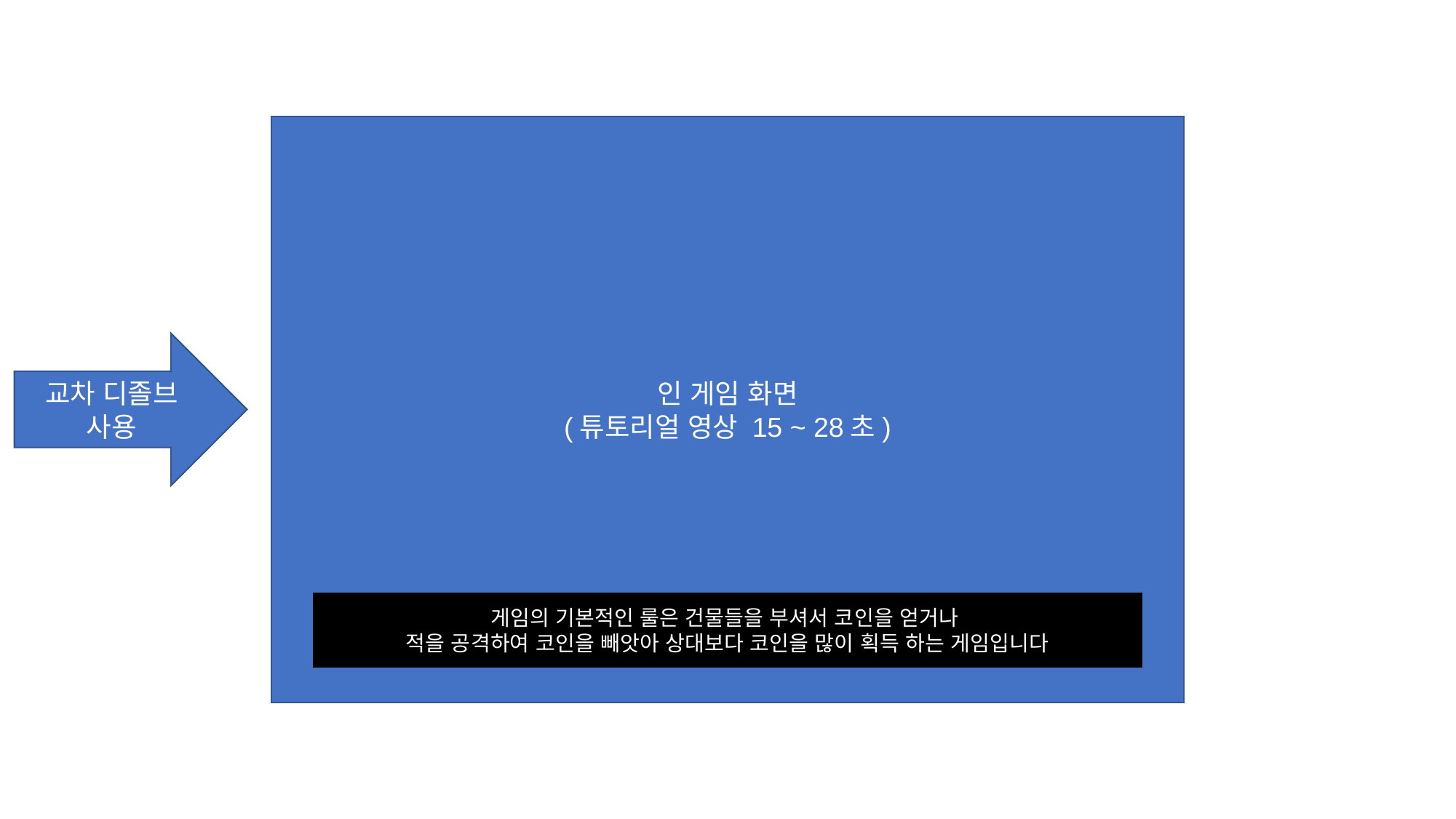

인 게임 화면
(튜토리얼 영상 15 ~ 28초)
교차 디졸브 사용
게임의 기본적인 룰은 건물들을 부셔서 코인을 얻거나
적을 공격하여 코인을 빼앗아 상대보다 코인을 많이 획득 하는 게임입니다